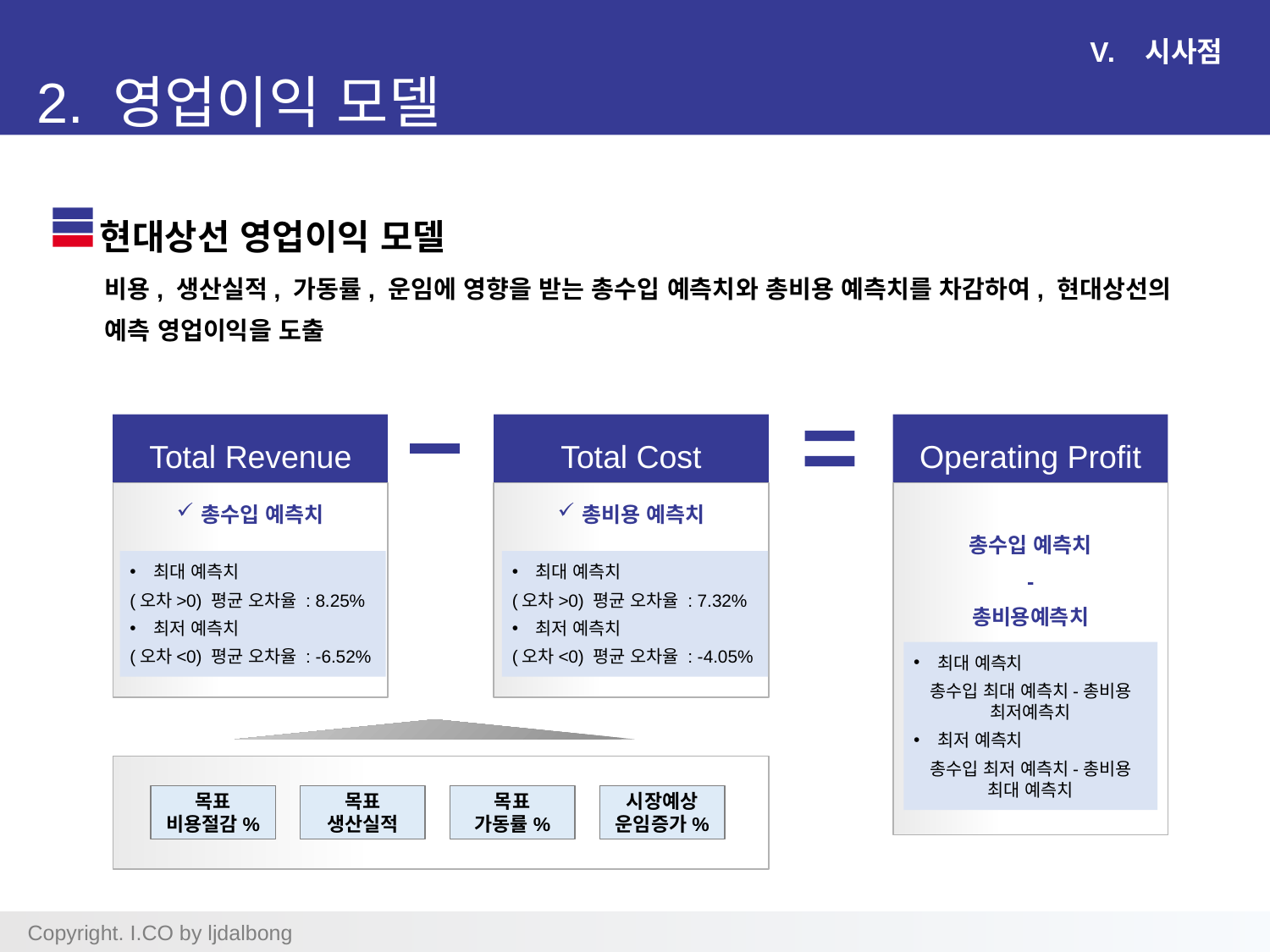

시사점
2. 영업이익 모델
현대상선 영업이익 모델
비용, 생산실적, 가동률, 운임에 영향을 받는 총수입 예측치와 총비용 예측치를 차감하여, 현대상선의 예측 영업이익을 도출

Total Revenue
Total Cost
Operating Profit
총수입 예측치
총비용 예측치

총수입 예측치
-
총비용예측치
최대 예측치
(오차>0) 평균 오차율 : 8.25%
최저 예측치
(오차<0) 평균 오차율 : -6.52%
최대 예측치
(오차>0) 평균 오차율 : 7.32%
최저 예측치
(오차<0) 평균 오차율 : -4.05%
최대 예측치
총수입 최대 예측치-총비용 최저예측치
최저 예측치
총수입 최저 예측치-총비용 최대 예측치

목표
비용절감%
목표
생산실적
목표
가동률%
시장예상
운임증가%